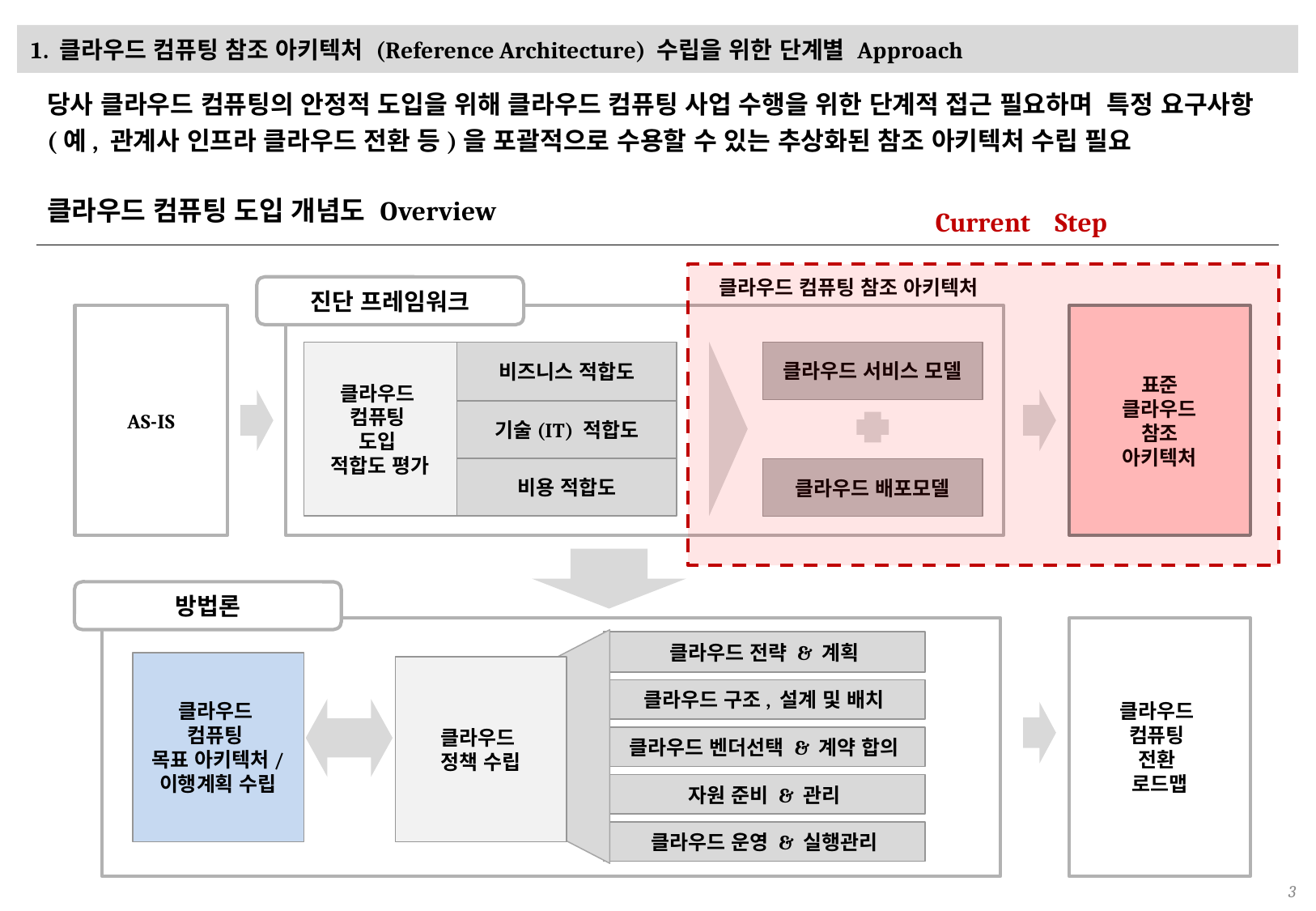

# 1. 클라우드 컴퓨팅 참조 아키텍처 (Reference Architecture) 수립을 위한 단계별 Approach
당사 클라우드 컴퓨팅의 안정적 도입을 위해 클라우드 컴퓨팅 사업 수행을 위한 단계적 접근 필요하며  특정 요구사항(예, 관계사 인프라 클라우드 전환 등)을 포괄적으로 수용할 수 있는 추상화된 참조 아키텍처 수립 필요
클라우드 컴퓨팅 도입 개념도 Overview
Current    Step

클라우드 컴퓨팅 참조 아키텍처
진단 프레임워크
AS-IS

표준
클라우드
참조
아키텍처
클라우드
컴퓨팅
도입
적합도 평가
비즈니스 적합도
클라우드 서비스 모델

기술(IT) 적합도

비용 적합도
클라우드 배포모델

방법론

클라우드
컴퓨팅
전환
로드맵
클라우드 전략 & 계획
클라우드
컴퓨팅
목표 아키텍처/
이행계획 수립
클라우드
정책 수립
클라우드 구조, 설계 및 배치

클라우드 벤더선택 & 계약 합의
자원 준비 & 관리
클라우드 운영 & 실행관리